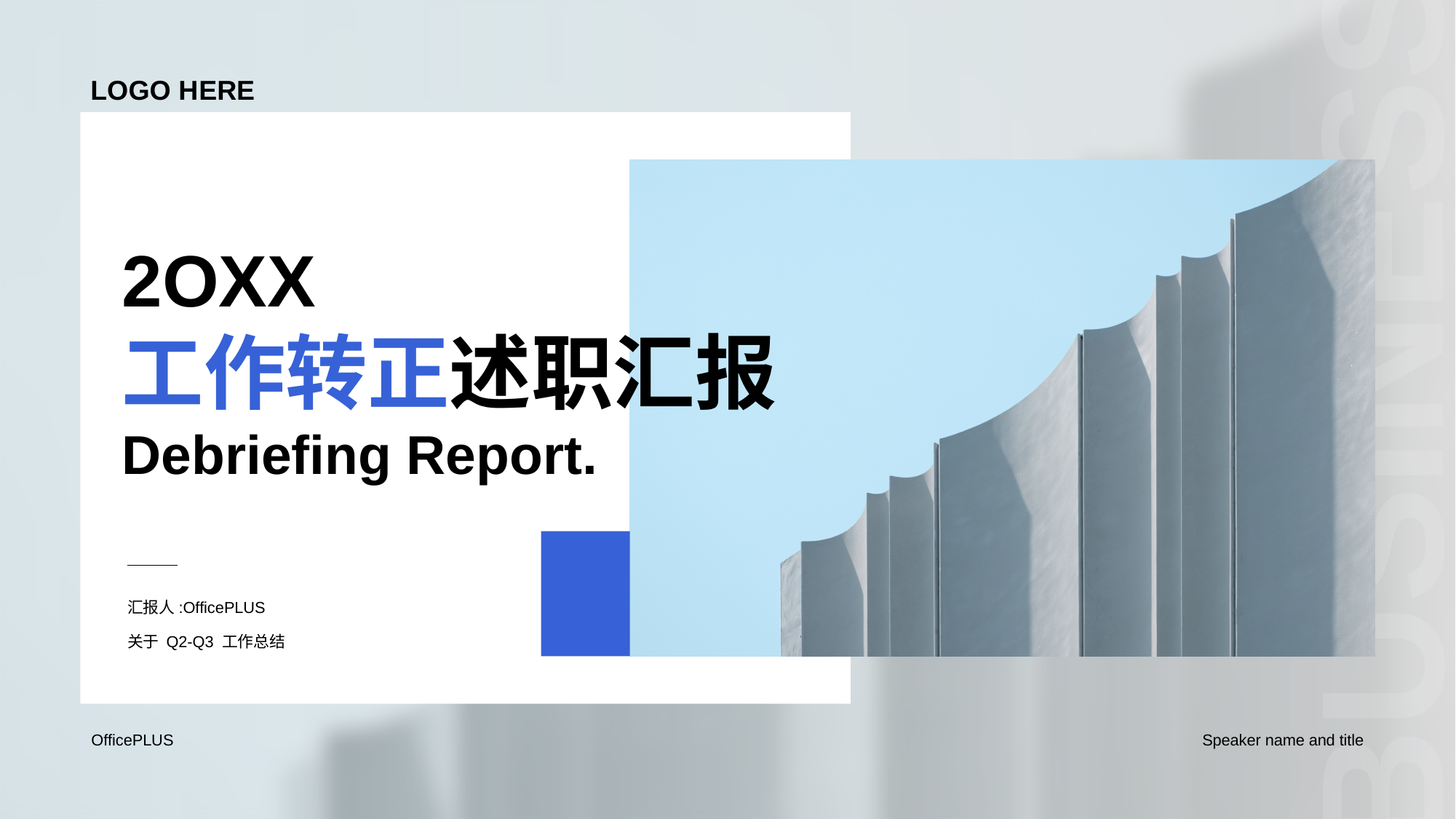

LOGO H ERE
# 2OXX 工作转正述职汇报 Debriefing Report.

汇报人:OfficePLUS
关于 Q2-Q3 工作总结
OfficePLUS
Speaker name and title